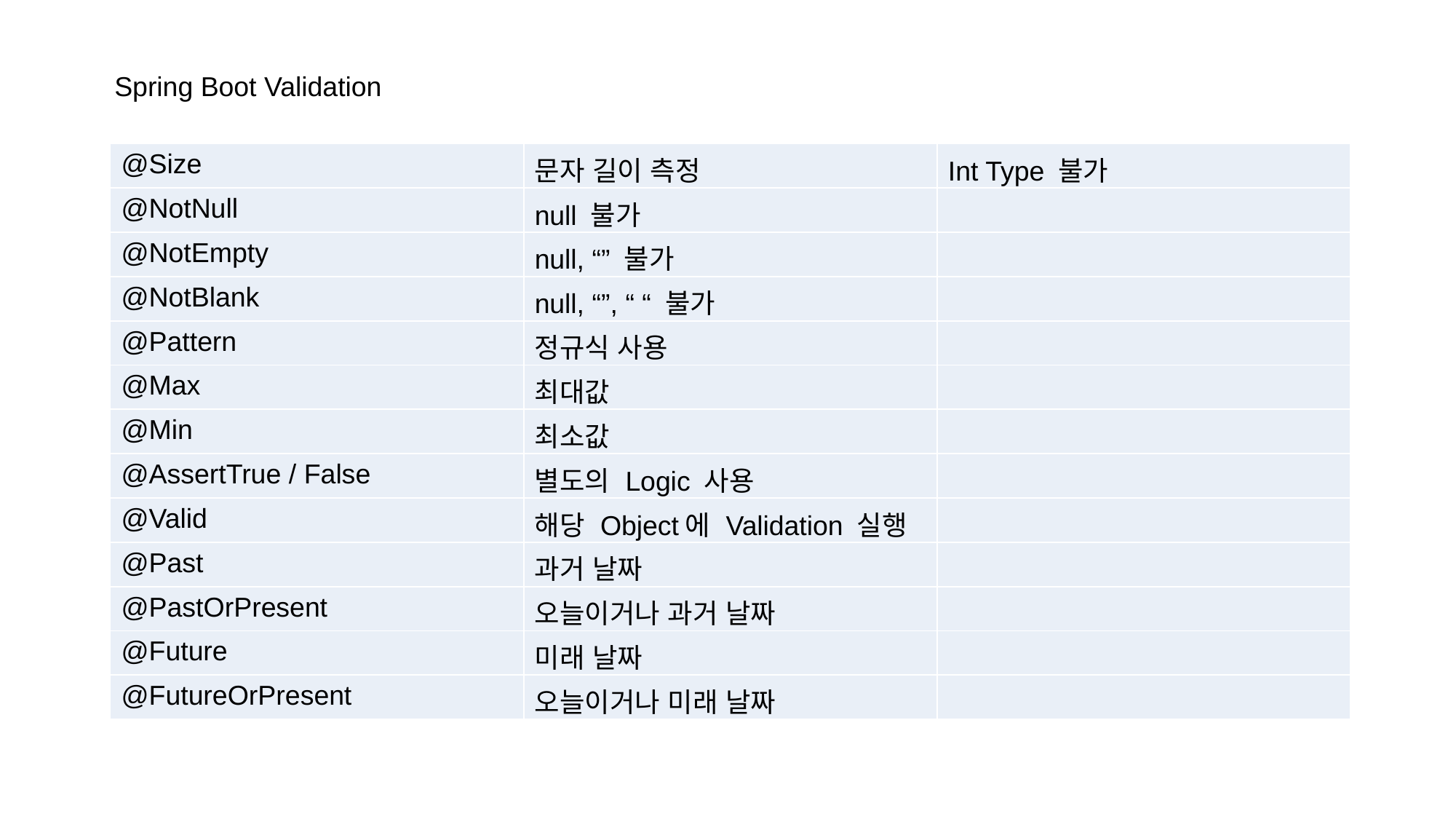

Spring Boot Validation
| @Size | 문자 길이 측정 | Int Type 불가 |
| --- | --- | --- |
| @NotNull | null 불가 |  |
| @NotEmpty | null, “” 불가 |  |
| @NotBlank | null, “”, “ “ 불가 |  |
| @Pattern | 정규식 사용 |  |
| @Max | 최대값 |  |
| @Min | 최소값 |  |
| @AssertTrue / False | 별도의 Logic 사용 |  |
| @Valid | 해당 Object에 Validation 실행 |  |
| @Past | 과거 날짜 |  |
| @PastOrPresent | 오늘이거나 과거 날짜 |  |
| @Future | 미래 날짜 |  |
| @FutureOrPresent | 오늘이거나 미래 날짜 |  |